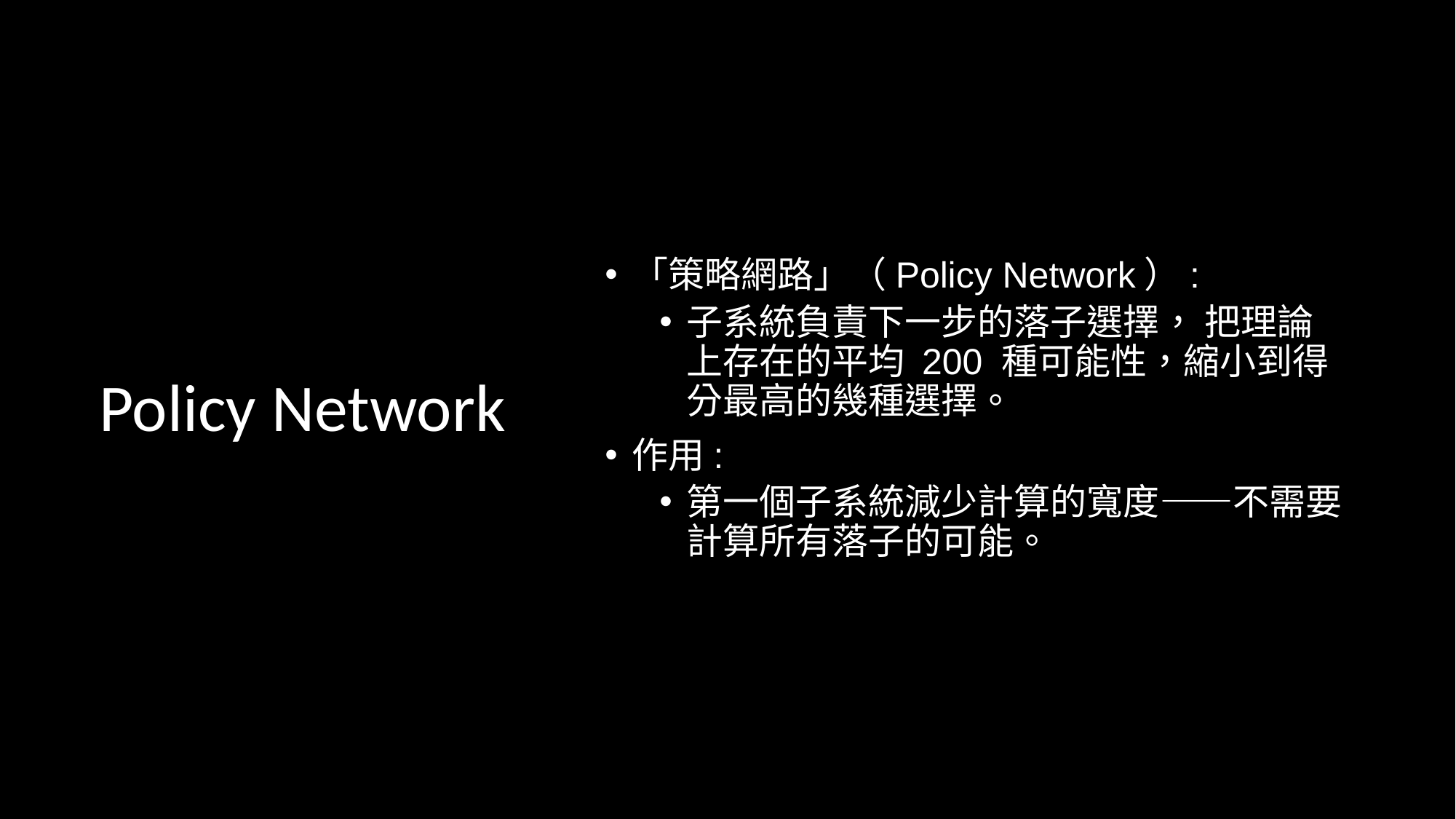

# Policy Network
「策略網路」（Policy Network）:
子系統負責下一步的落子選擇， 把理論上存在的平均 200 種可能性，縮小到得分最高的幾種選擇。
作用:
第一個子系統減少計算的寬度——不需要計算所有落子的可能。